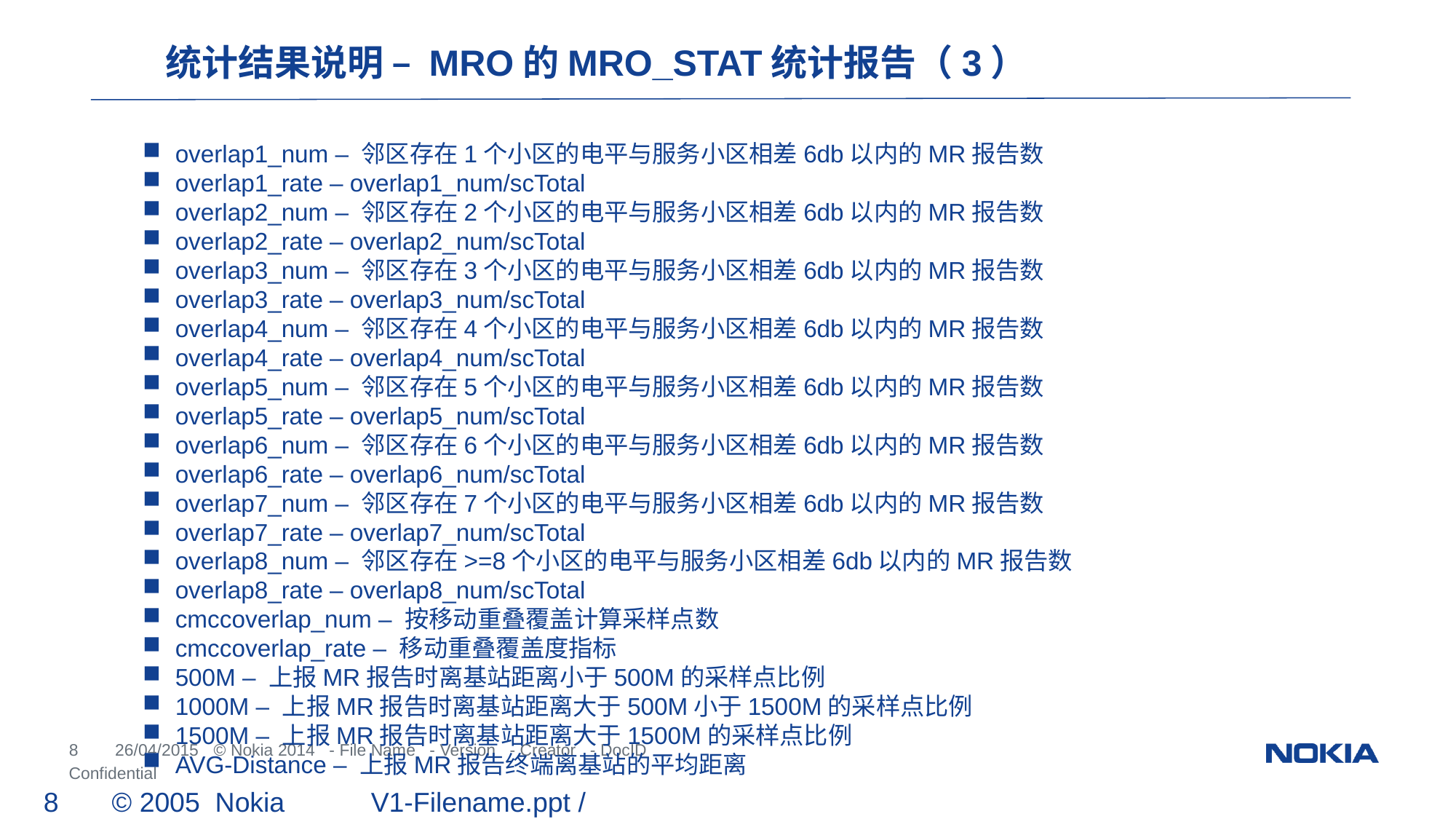

统计结果说明 – MRO的MRO_STAT统计报告（3）
 overlap1_num – 邻区存在1个小区的电平与服务小区相差6db以内的MR报告数
 overlap1_rate – overlap1_num/scTotal
 overlap2_num – 邻区存在2个小区的电平与服务小区相差6db以内的MR报告数
 overlap2_rate – overlap2_num/scTotal
 overlap3_num – 邻区存在3个小区的电平与服务小区相差6db以内的MR报告数
 overlap3_rate – overlap3_num/scTotal
 overlap4_num – 邻区存在4个小区的电平与服务小区相差6db以内的MR报告数
 overlap4_rate – overlap4_num/scTotal
 overlap5_num – 邻区存在5个小区的电平与服务小区相差6db以内的MR报告数
 overlap5_rate – overlap5_num/scTotal
 overlap6_num – 邻区存在6个小区的电平与服务小区相差6db以内的MR报告数
 overlap6_rate – overlap6_num/scTotal
 overlap7_num – 邻区存在7个小区的电平与服务小区相差6db以内的MR报告数
 overlap7_rate – overlap7_num/scTotal
 overlap8_num – 邻区存在>=8个小区的电平与服务小区相差6db以内的MR报告数
 overlap8_rate – overlap8_num/scTotal
 cmccoverlap_num – 按移动重叠覆盖计算采样点数
 cmccoverlap_rate – 移动重叠覆盖度指标
 500M – 上报MR报告时离基站距离小于500M的采样点比例
 1000M – 上报MR报告时离基站距离大于500M小于1500M的采样点比例
 1500M – 上报MR报告时离基站距离大于1500M的采样点比例
 AVG-Distance – 上报MR报告终端离基站的平均距离

8       © 2005  Nokia 	V1-Filename.ppt / yyyy-mm-dd / Initials